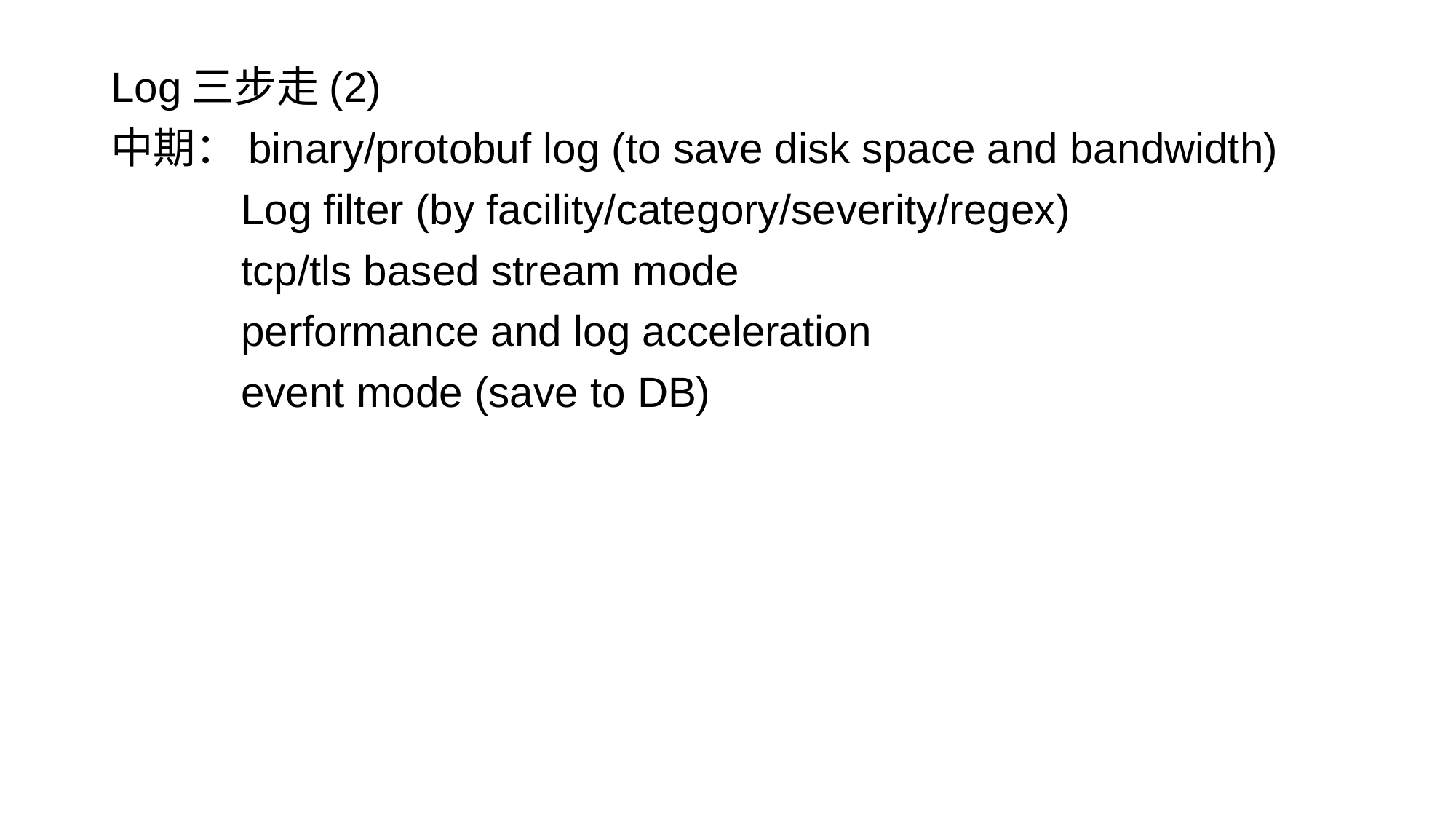

Log三步走(2)
中期：binary/protobuf log (to save disk space and bandwidth)
           Log filter (by facility/category/severity/regex)
           tcp/tls based stream mode
           performance and log acceleration
           event mode (save to DB)